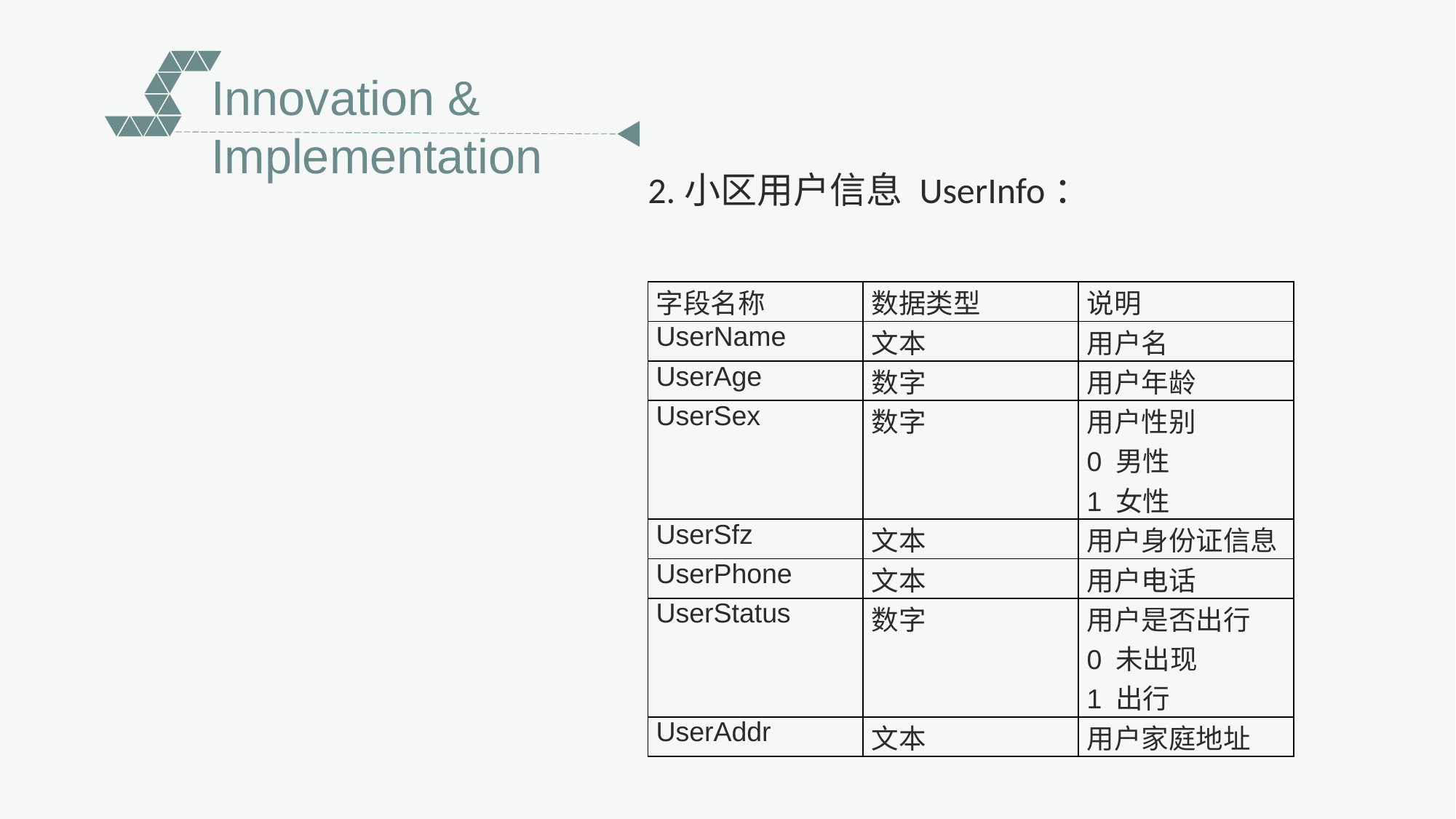

Innovation & Implementation

2.小区用户信息 UserInfo：
| 字段名称 | 数据类型 | 说明 |
| --- | --- | --- |
| UserName | 文本 | 用户名 |
| UserAge | 数字 | 用户年龄 |
| UserSex | 数字 | 用户性别 0 男性 1 女性 |
| UserSfz | 文本 | 用户身份证信息 |
| UserPhone | 文本 | 用户电话 |
| UserStatus | 数字 | 用户是否出行 0 未出现 1 出行 |
| UserAddr | 文本 | 用户家庭地址 |